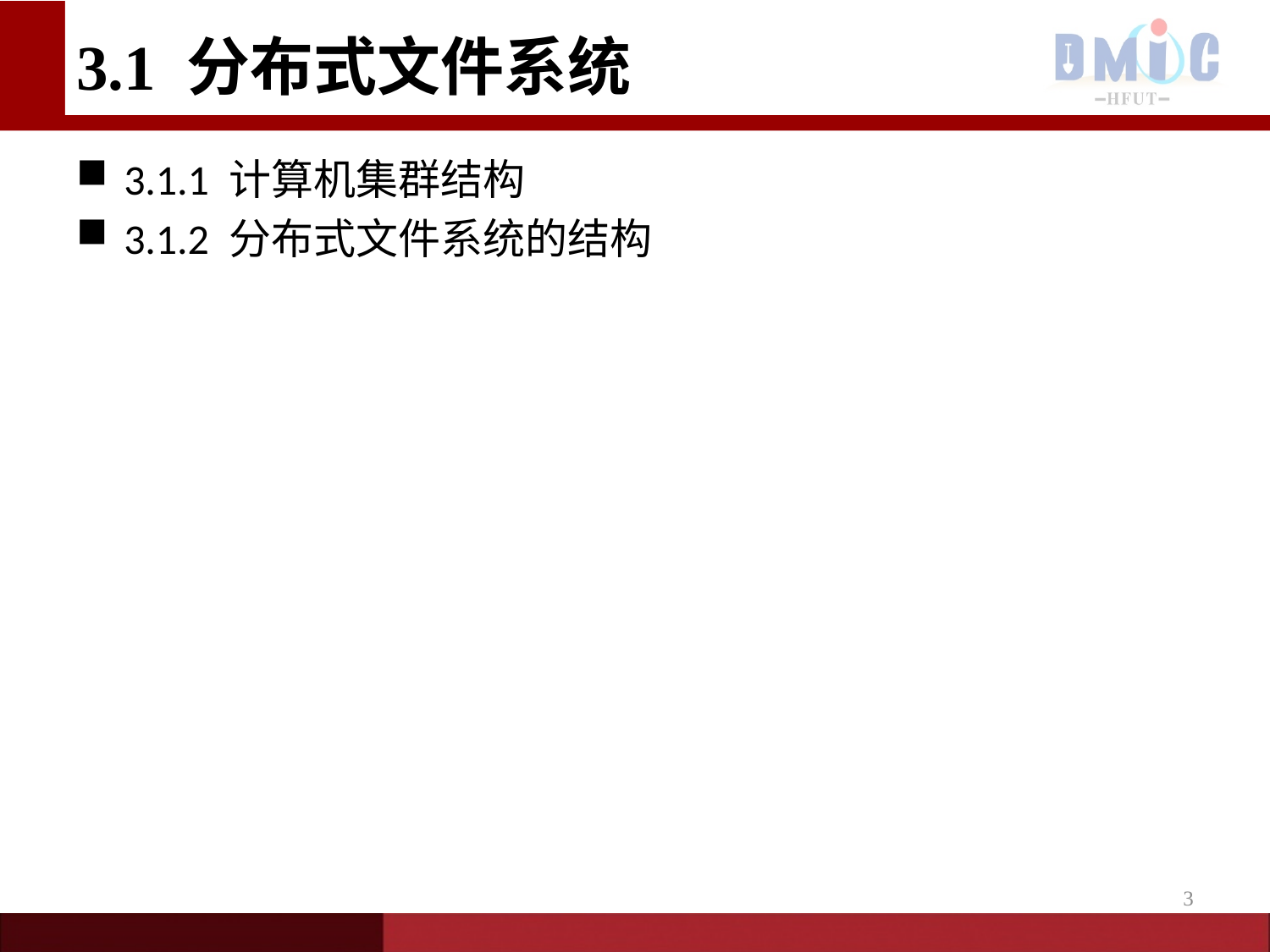

# 3.1 分布式文件系统
3.1.1 计算机集群结构
3.1.2 分布式文件系统的结构
3